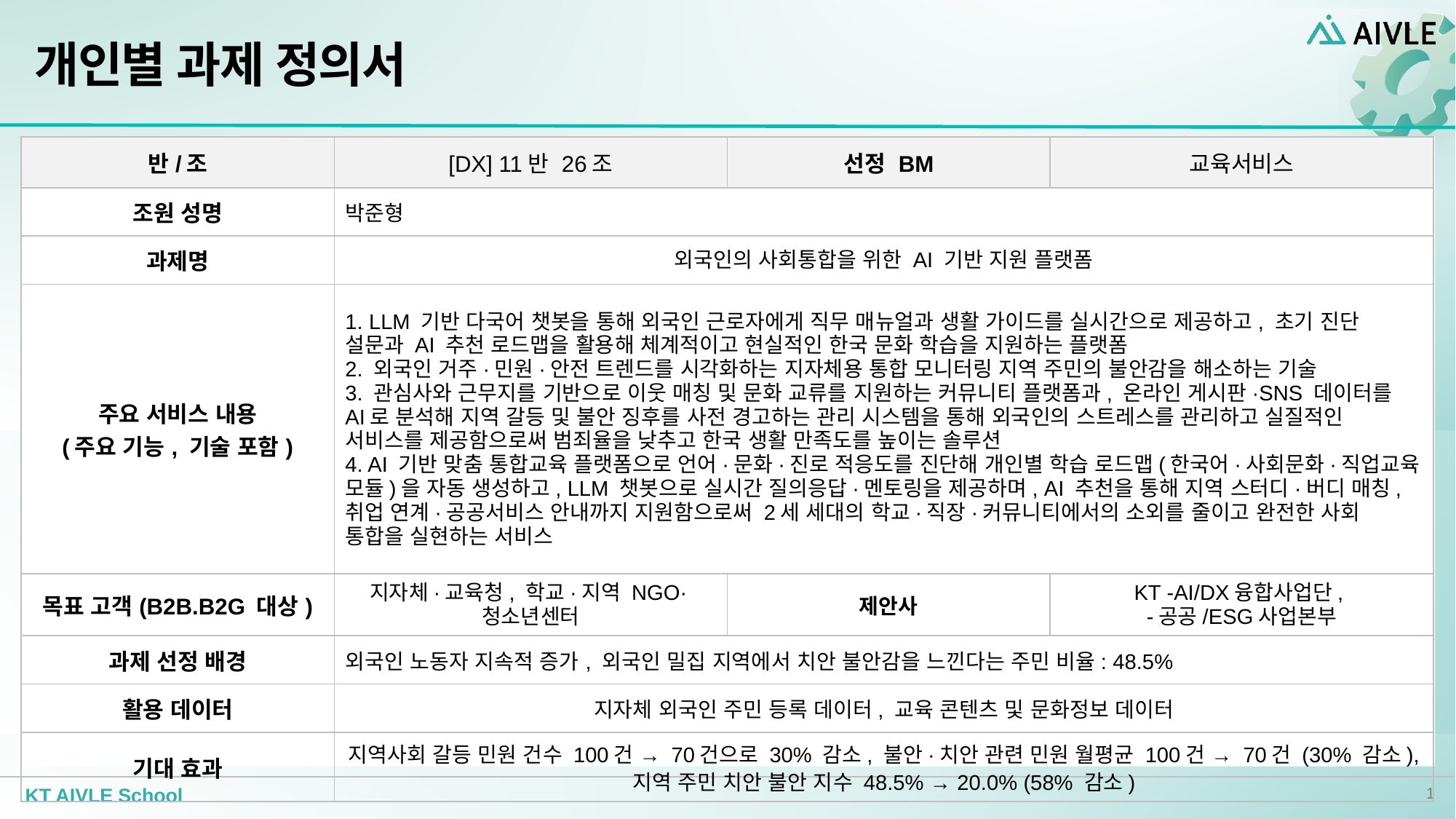

개인별 과제 정의서
| 반/조 | [DX] 11반 26조 | 선정 BM | 교육서비스 |
| --- | --- | --- | --- |
| 조원 성명 | 박준형 |  |  |
| 과제명 | 외국인의 사회통합을 위한 AI 기반 지원 플랫폼 |  |  |
| 주요 서비스 내용 (주요 기능, 기술 포함) | 1. LLM 기반 다국어 챗봇을 통해 외국인 근로자에게 직무 매뉴얼과 생활 가이드를 실시간으로 제공하고, 초기 진단 설문과 AI 추천 로드맵을 활용해 체계적이고 현실적인 한국 문화 학습을 지원하는 플랫폼 2. 외국인 거주·민원·안전 트렌드를 시각화하는 지자체용 통합 모니터링 지역 주민의 불안감을 해소하는 기술 3. 관심사와 근무지를 기반으로 이웃 매칭 및 문화 교류를 지원하는 커뮤니티 플랫폼과, 온라인 게시판·SNS 데이터를 AI로 분석해 지역 갈등 및 불안 징후를 사전 경고하는 관리 시스템을 통해 외국인의 스트레스를 관리하고 실질적인 서비스를 제공함으로써 범죄율을 낮추고 한국 생활 만족도를 높이는 솔루션 4. AI 기반 맞춤 통합교육 플랫폼으로 언어·문화·진로 적응도를 진단해 개인별 학습 로드맵(한국어·사회문화·직업교육 모듈)을 자동 생성하고, LLM 챗봇으로 실시간 질의응답·멘토링을 제공하며, AI 추천을 통해 지역 스터디·버디 매칭, 취업 연계·공공서비스 안내까지 지원함으로써 2세 세대의 학교·직장·커뮤니티에서의 소외를 줄이고 완전한 사회 통합을 실현하는 서비스 |  |  |
| 목표 고객(B2B.B2G 대상) | 지자체·교육청, 학교·지역 NGO·청소년센터 | 제안사 | KT -AI/DX융합사업단, -공공/ESG사업본부 |
| 과제 선정 배경 | 외국인 노동자 지속적 증가, 외국인 밀집 지역에서 치안 불안감을 느낀다는 주민 비율: 48.5% |  |  |
| 활용 데이터 | 지자체 외국인 주민 등록 데이터, 교육 콘텐츠 및 문화정보 데이터 |  |  |
| 기대 효과 | 지역사회 갈등 민원 건수 100건 → 70건으로 30% 감소, 불안·치안 관련 민원 월평균 100건 → 70건 (30% 감소), 지역 주민 치안 불안 지수 48.5% → 20.0% (58% 감소) |  |  |